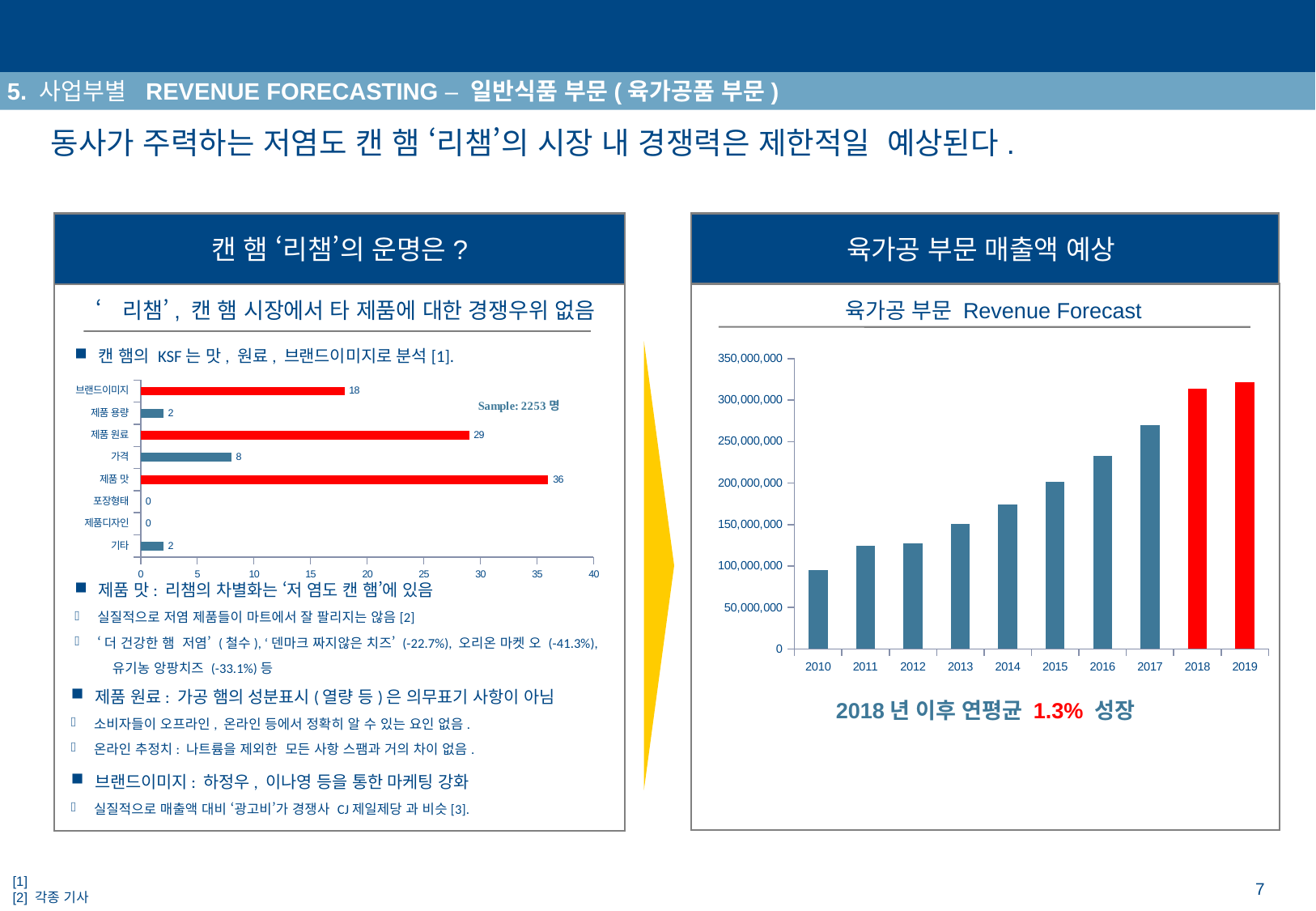

연도별 매출 추정
설명
5. 사업부별  REVENUE FORECASTING – 일반식품 부문(육가공품 부문)

동사가 주력하는 저염도 캔 햄 ‘리챔’의 시장 내 경쟁력은 제한적일  예상된다.
캔 햄 ‘리챔’의 운명은?

육가공 부문 매출액 예상

‘리챔’, 캔 햄 시장에서 타 제품에 대한 경쟁우위 없음
육가공 부문 Revenue Forecast

### Chart

| Category |  |
|---|---|
| 2010 | 95122000.0 |
| 2011 | 124477000.0 |
| 2012 | 127182000.0 |
| 2013 | 150512919.89680004 |
| 2014 | 173920767.82720006 |
| 2015 | 201203116.5684 |
| 2016 | 233033872.61999995 |
| 2017 | 270208634.25479996 |
| 2018 | 313667279.4119999 |
| 2019 | 321822628.676712 |
캔 햄의 KSF는 맛, 원료, 브랜드이미지로 분석[1].

### Chart

| Category |  |
|---|---|
| 기타 | 2.0 |
| 제품디자인 | 0.0 |
| 포장형태 | 0.0 |
| 제품 맛 | 36.0 |
| 가격 | 8.0 |
| 제품 원료 | 29.0 |
| 제품 용량 | 2.0 |
| 브랜드이미지 | 18.0 |
제품 맛: 리챔의 차별화는 ‘저 염도 캔 햄’에 있음
실질적으로 저염 제품들이 마트에서 잘 팔리지는 않음[2]
‘더 건강한 햄  저염’ (철수), ‘덴마크 짜지않은 치즈’ (-22.7%), 오리온 마켓 오 (-41.3%),
         유기농 앙팡치즈 (-33.1%)등
제품 원료: 가공 햄의 성분표시(열량 등)은 의무표기 사항이 아님
소비자들이 오프라인, 온라인 등에서 정확히 알 수 있는 요인 없음.
온라인 추정치: 나트륨을 제외한  모든 사항 스팸과 거의 차이 없음.
2018년 이후 연평균 1.3% 성장
브랜드이미지: 하정우, 이나영 등을 통한 마케팅 강화
실질적으로 매출액 대비 ‘광고비’가 경쟁사 CJ제일제당 과 비슷[3].
[1]
[2] 각종 기사